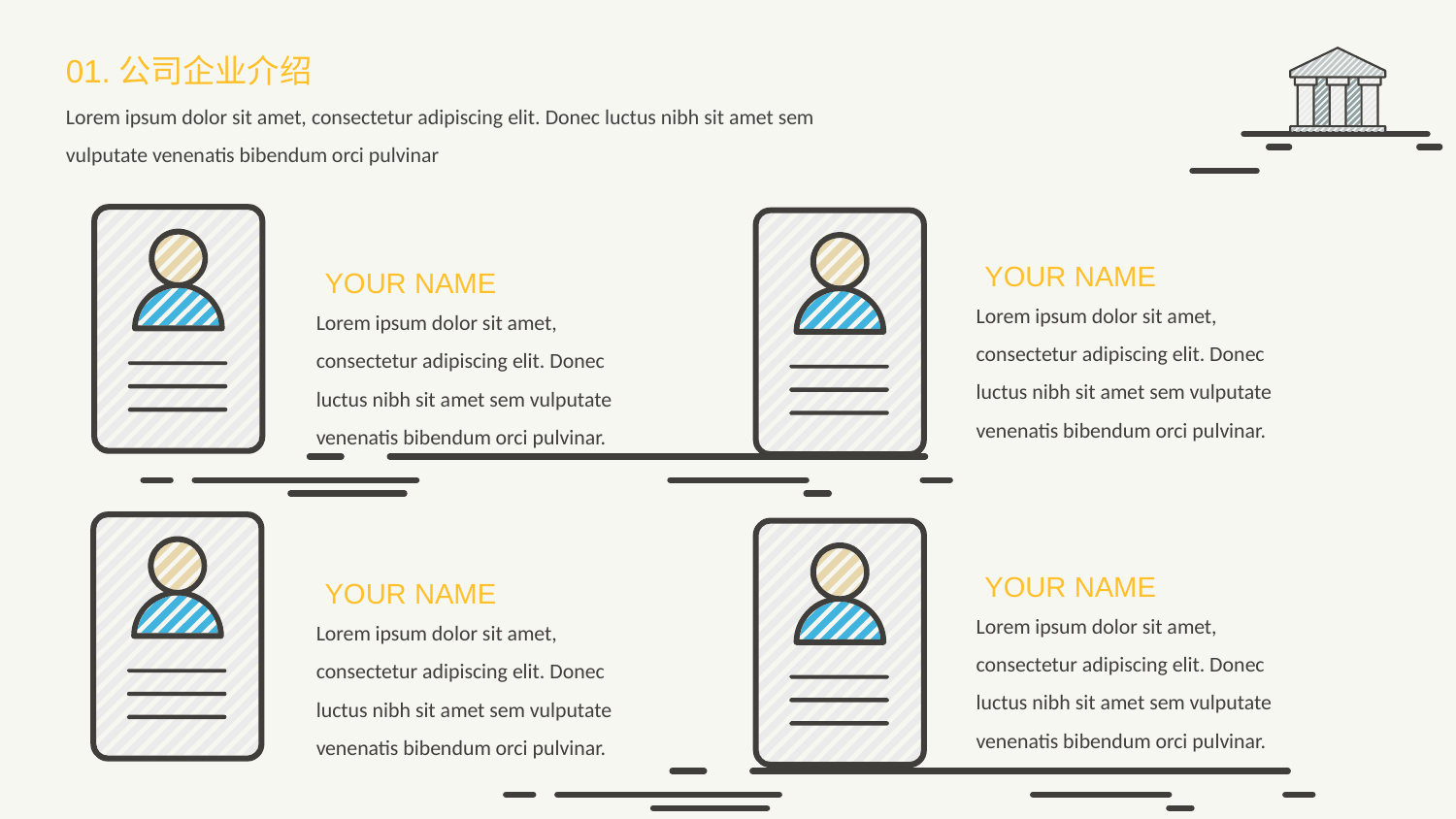

01.公司企业介绍

Lorem ipsum dolor sit amet, consectetur adipiscing elit. Donec luctus nibh sit amet sem vulputate venenatis bibendum orci pulvinar

YOUR NAME
YOUR NAME
Lorem ipsum dolor sit amet, consectetur adipiscing elit. Donec luctus nibh sit amet sem vulputate venenatis bibendum orci pulvinar.
Lorem ipsum dolor sit amet, consectetur adipiscing elit. Donec luctus nibh sit amet sem vulputate venenatis bibendum orci pulvinar.

YOUR NAME
YOUR NAME
Lorem ipsum dolor sit amet, consectetur adipiscing elit. Donec luctus nibh sit amet sem vulputate venenatis bibendum orci pulvinar.
Lorem ipsum dolor sit amet, consectetur adipiscing elit. Donec luctus nibh sit amet sem vulputate venenatis bibendum orci pulvinar.